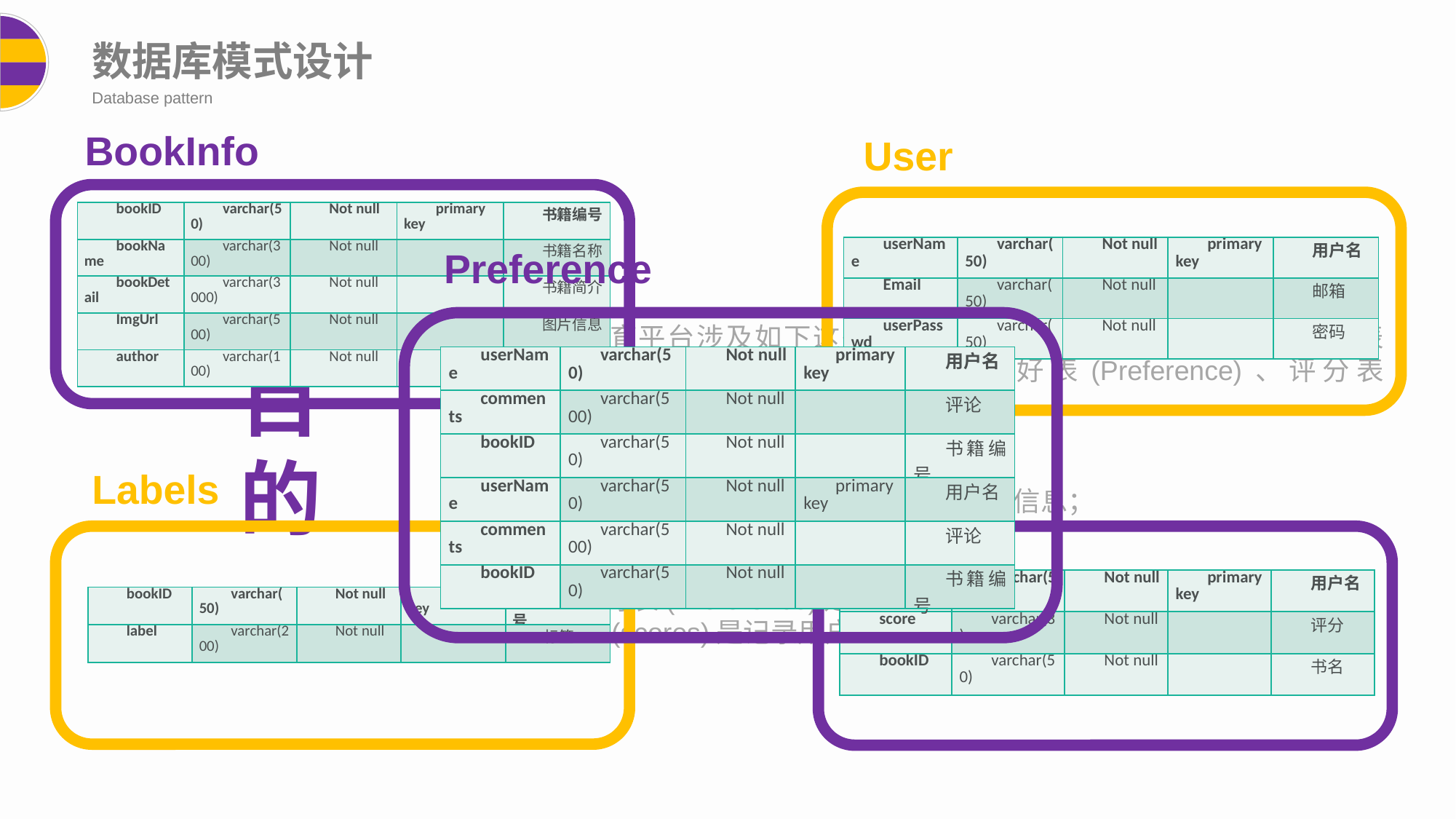

数据库模式设计

Database pattern
BookInfo
User

| bookID | varchar(50) | Not null | primary key | 书籍编号 |
| --- | --- | --- | --- | --- |
| bookName | varchar(300) | Not null |  | 书籍名称 |
| bookDetail | varchar(3000) | Not null |  | 书籍简介 |
| ImgUrl | varchar(500) | Not null |  | 图片信息 |
| author | varchar(100) | Not null |  | 书籍作者 |
| userName | varchar(50) | Not null | primary key | 用户名 |
| --- | --- | --- | --- | --- |
| Email | varchar(50) | Not null |  | 邮箱 |
| userPasswd | varchar(50) | Not null |  | 密码 |
Preference

在线教育平台涉及如下这些表：书籍信息表(bookInfo)、书籍标签表(labels)、用户信息表(user)、用户偏好表(Preference)、评分表(scores)。

其中：
书籍信息表(bookInfo)是存储书籍的基本信息；
书籍标签表(labels)是为书籍分类；
用户信息表(user)是存储用户基本信息；
用户偏好表(Preference)是记录用户对书籍的评价；
评分表(scores)是记录用户对书籍的评分。
目的
| userName | varchar(50) | Not null | primary key | 用户名 |
| --- | --- | --- | --- | --- |
| comments | varchar(500) | Not null |  | 评论 |
| bookID | varchar(50) | Not null |  | 书籍编号 |
| userName | varchar(50) | Not null | primary key | 用户名 |
| comments | varchar(500) | Not null |  | 评论 |
| bookID | varchar(50) | Not null |  | 书籍编号 |
Scores
Labels

| userName | varchar(50) | Not null | primary key | 用户名 |
| --- | --- | --- | --- | --- |
| score | varchar(3) | Not null |  | 评分 |
| bookID | varchar(50) | Not null |  | 书名 |
| bookID | varchar(50) | Not null | primary key | 书籍编号 |
| --- | --- | --- | --- | --- |
| label | varchar(200) | Not null |  | 标签 |